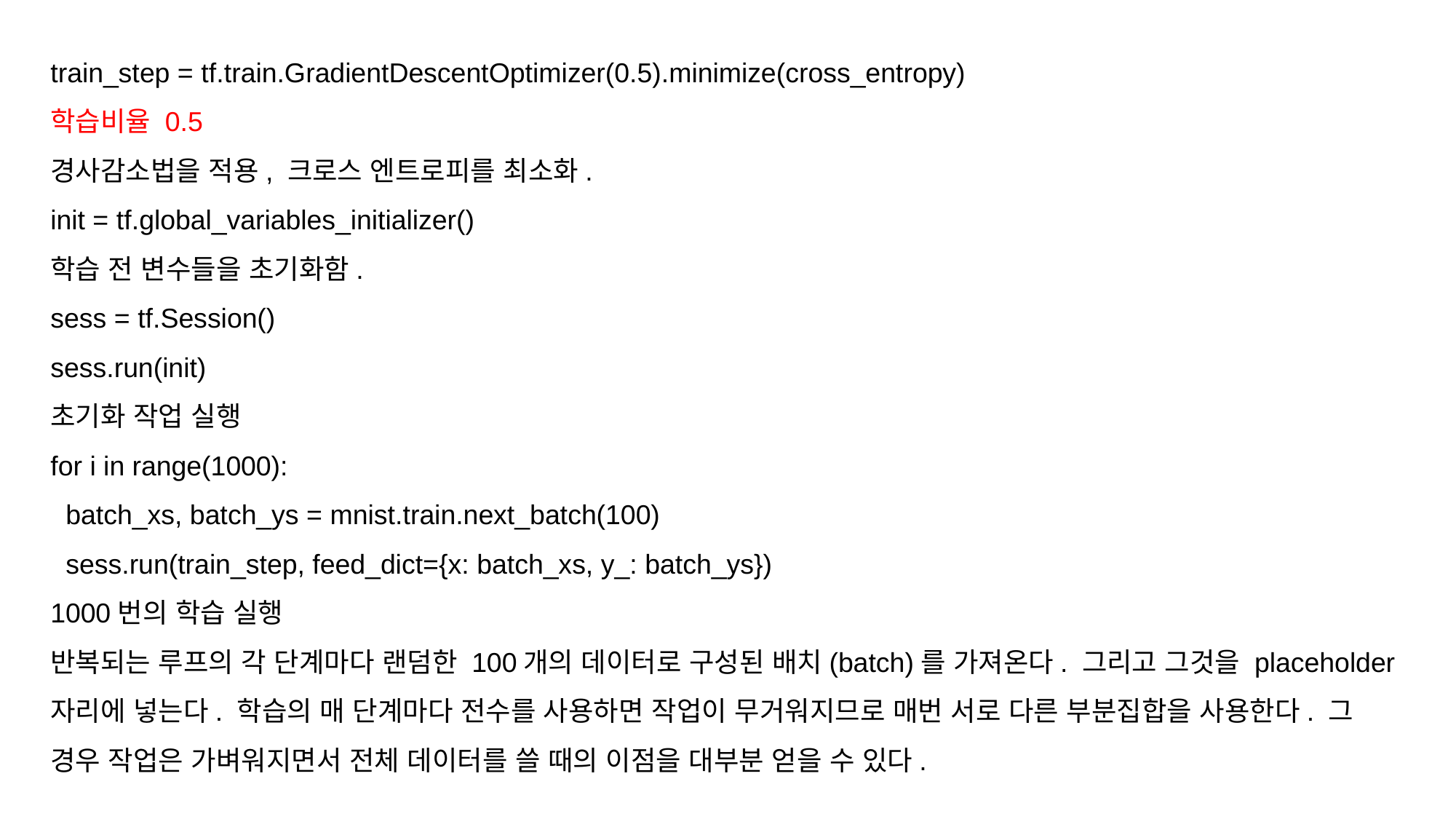

train_step = tf.train.GradientDescentOptimizer(0.5).minimize(cross_entropy)
학습비율 0.5
경사감소법을 적용, 크로스 엔트로피를 최소화.
init = tf.global_variables_initializer()
학습 전 변수들을 초기화함.
sess = tf.Session()
sess.run(init)
초기화 작업 실행
for i in range(1000):
  batch_xs, batch_ys = mnist.train.next_batch(100)
  sess.run(train_step, feed_dict={x: batch_xs, y_: batch_ys})
1000번의 학습 실행
반복되는 루프의 각 단계마다 랜덤한 100개의 데이터로 구성된 배치(batch)를 가져온다. 그리고 그것을 placeholder자리에 넣는다. 학습의 매 단계마다 전수를 사용하면 작업이 무거워지므로 매번 서로 다른 부분집합을 사용한다. 그 경우 작업은 가벼워지면서 전체 데이터를 쓸 때의 이점을 대부분 얻을 수 있다.